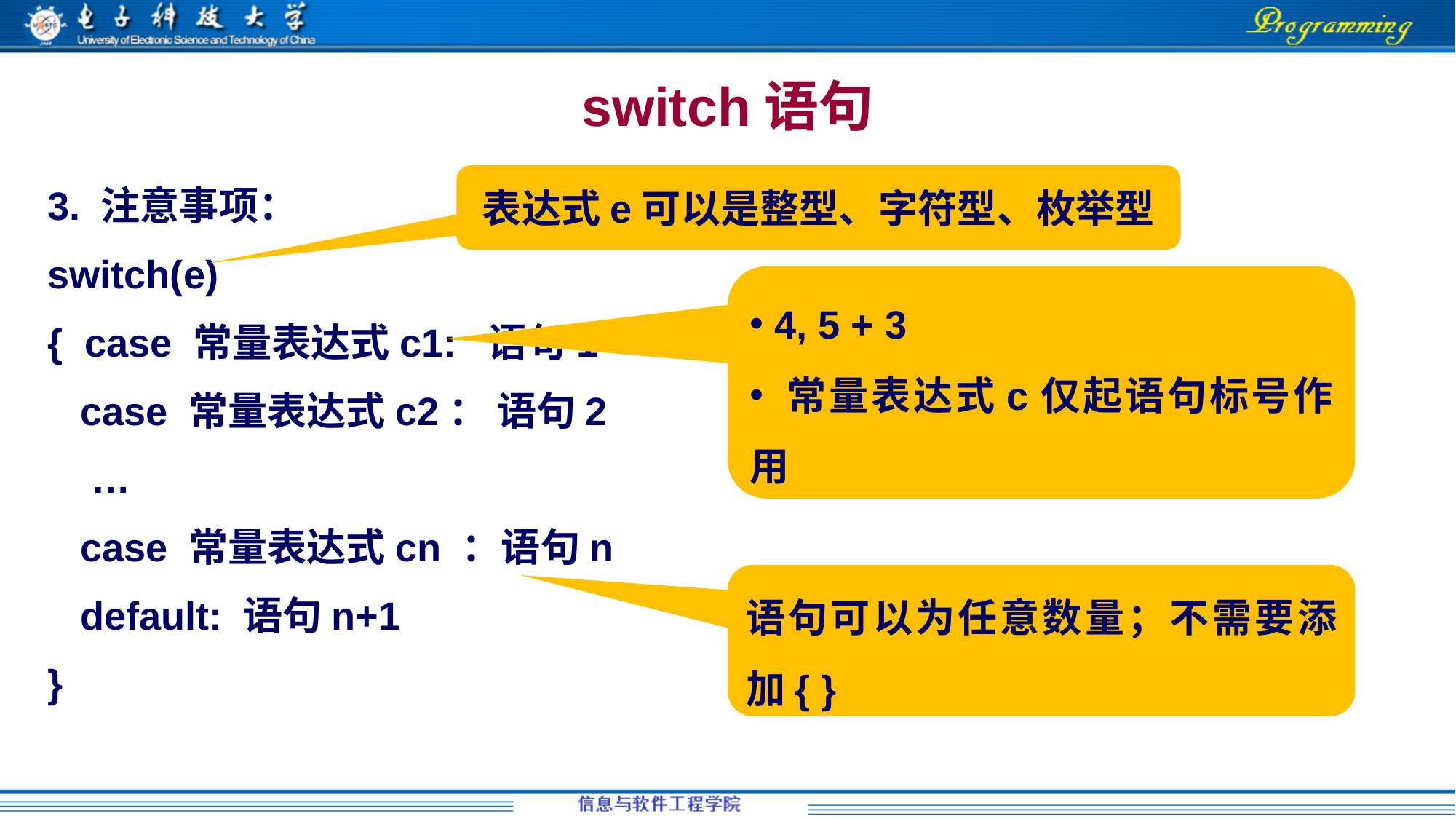

# switch语句
3. 注意事项：
switch(e)
{  case 常量表达式c1:  语句1
   case 常量表达式c2： 语句2
    …
   case 常量表达式cn ：语句n
   default: 语句n+1
}

表达式e可以是整型、字符型、枚举型
 4, 5 + 3
 常量表达式c仅起语句标号作用
语句可以为任意数量；不需要添加{ }